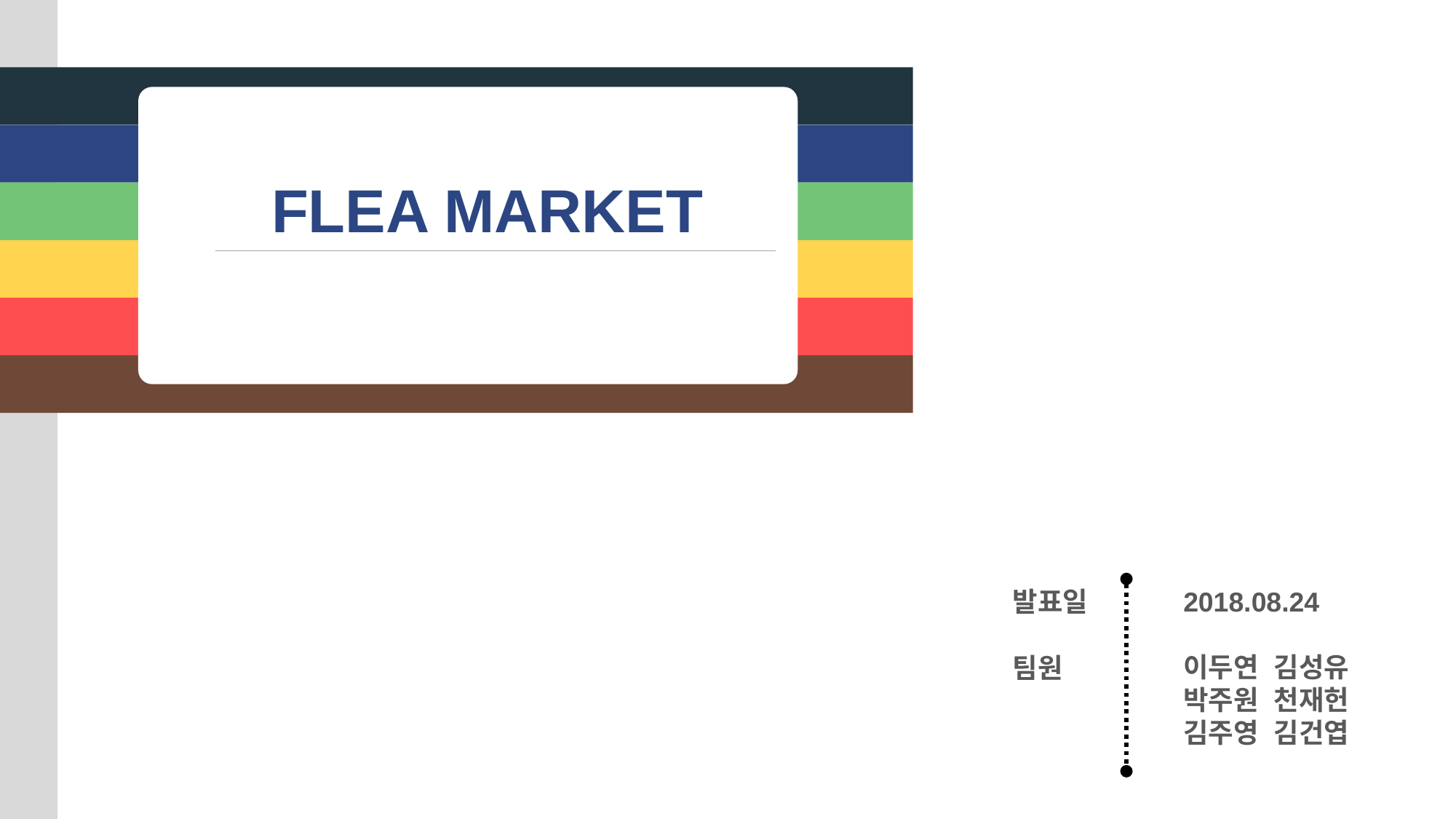

FLEA MARKET

발표일
2018.08.24

이두연  김성유
박주원  천재헌
김주영  김건엽
팀원